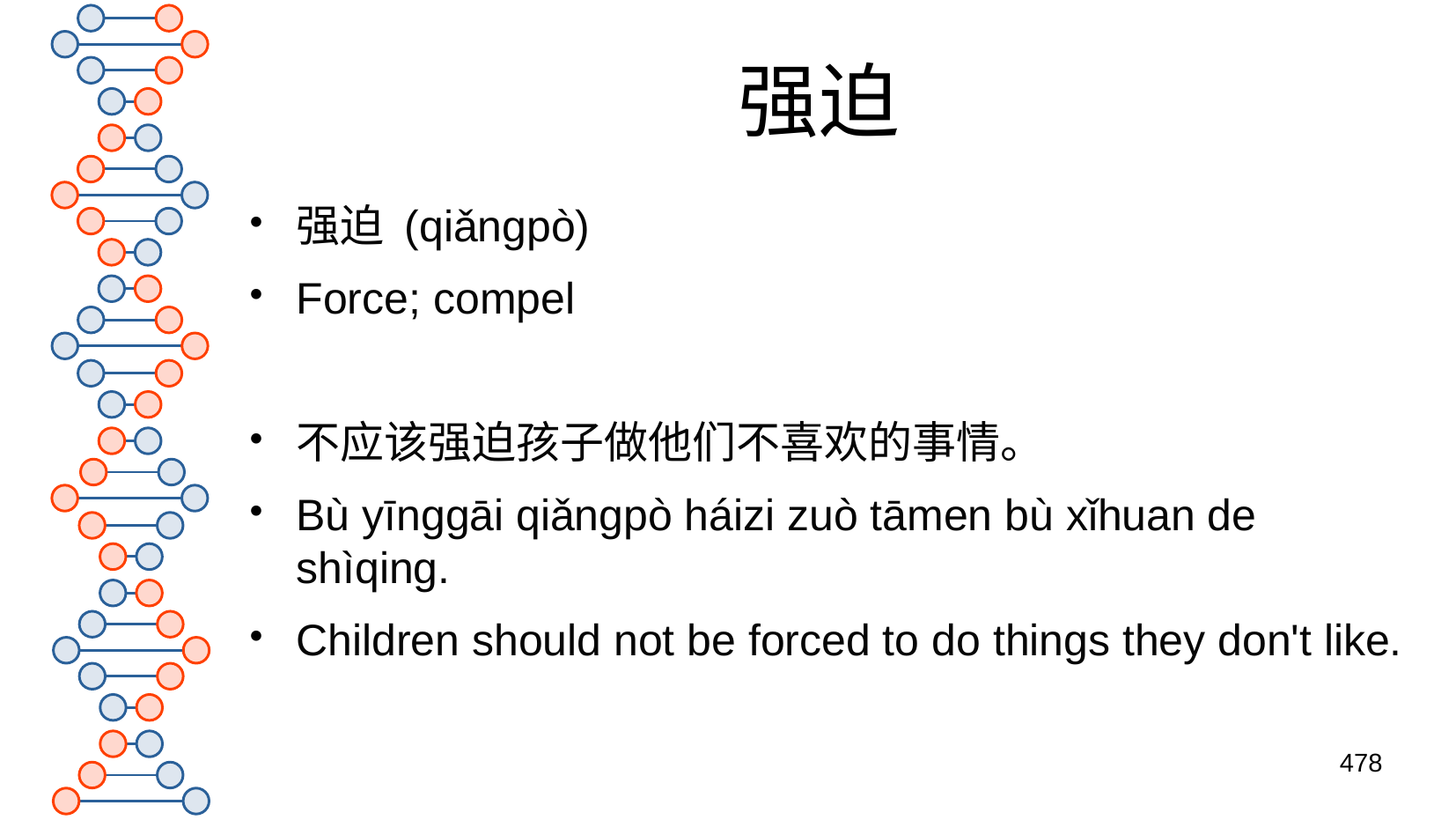

# 强迫
强迫 (qiǎngpò)
Force; compel

不应该强迫孩子做他们不喜欢的事情。
Bù yīnggāi qiǎngpò háizi zuò tāmen bù xǐhuan de shìqing.
Children should not be forced to do things they don't like.

478